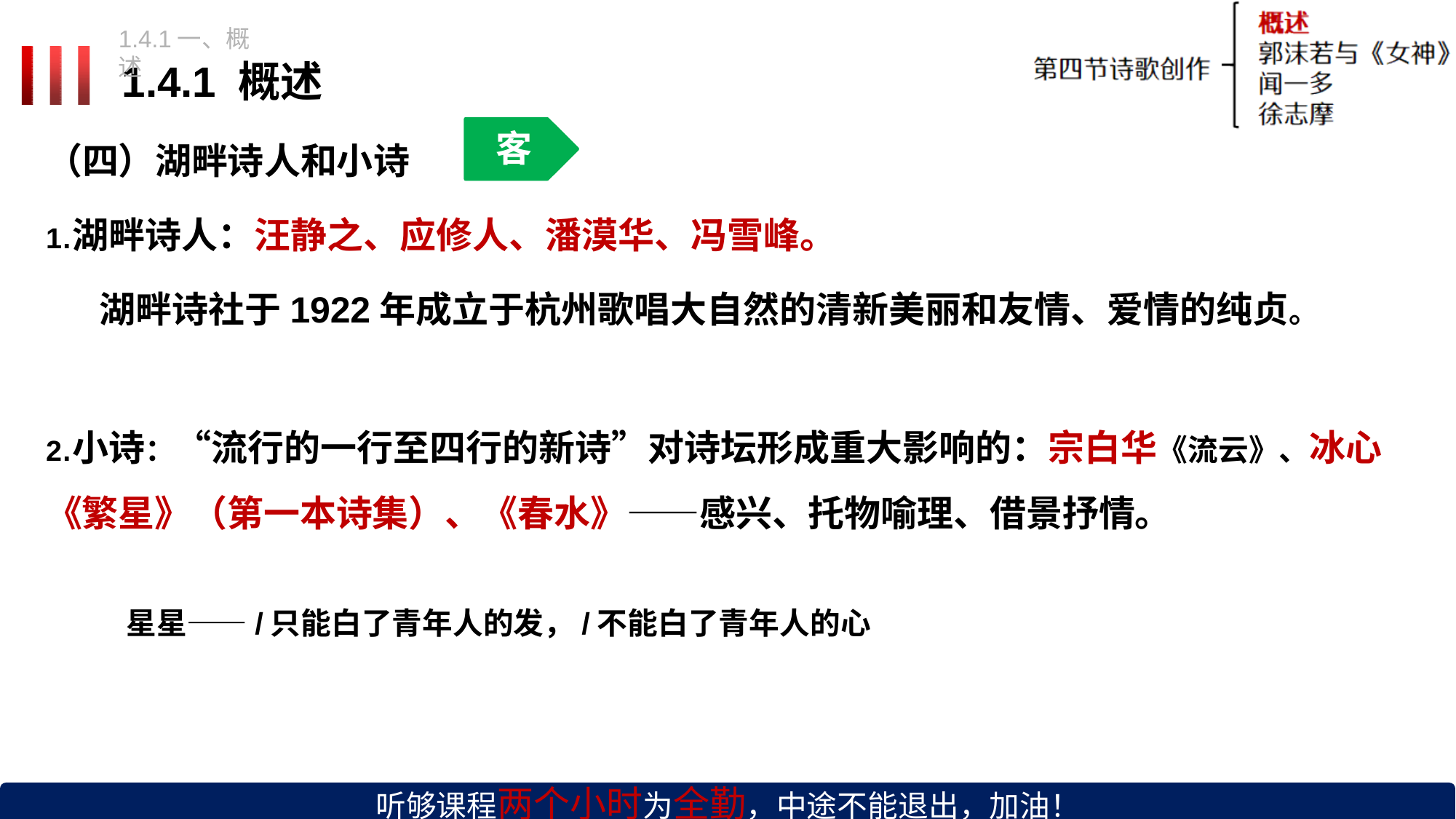

1.4.1一、概述

# 1.4.1 概述

客
（四）湖畔诗人和小诗
湖畔诗人：汪静之、应修人、潘漠华、冯雪峰。
湖畔诗社于1922年成立于杭州歌唱大自然的清新美丽和友情、爱情的纯贞。

小诗：“流行的一行至四行的新诗”对诗坛形成重大影响的：宗白华《流云》、冰心
《繁星》（第一本诗集）、《春水》——感兴、托物喻理、借景抒情。

星星——/只能白了青年人的发，/不能白了青年人的心

听够课程两个小时为全勤，中途不能退出，加油！